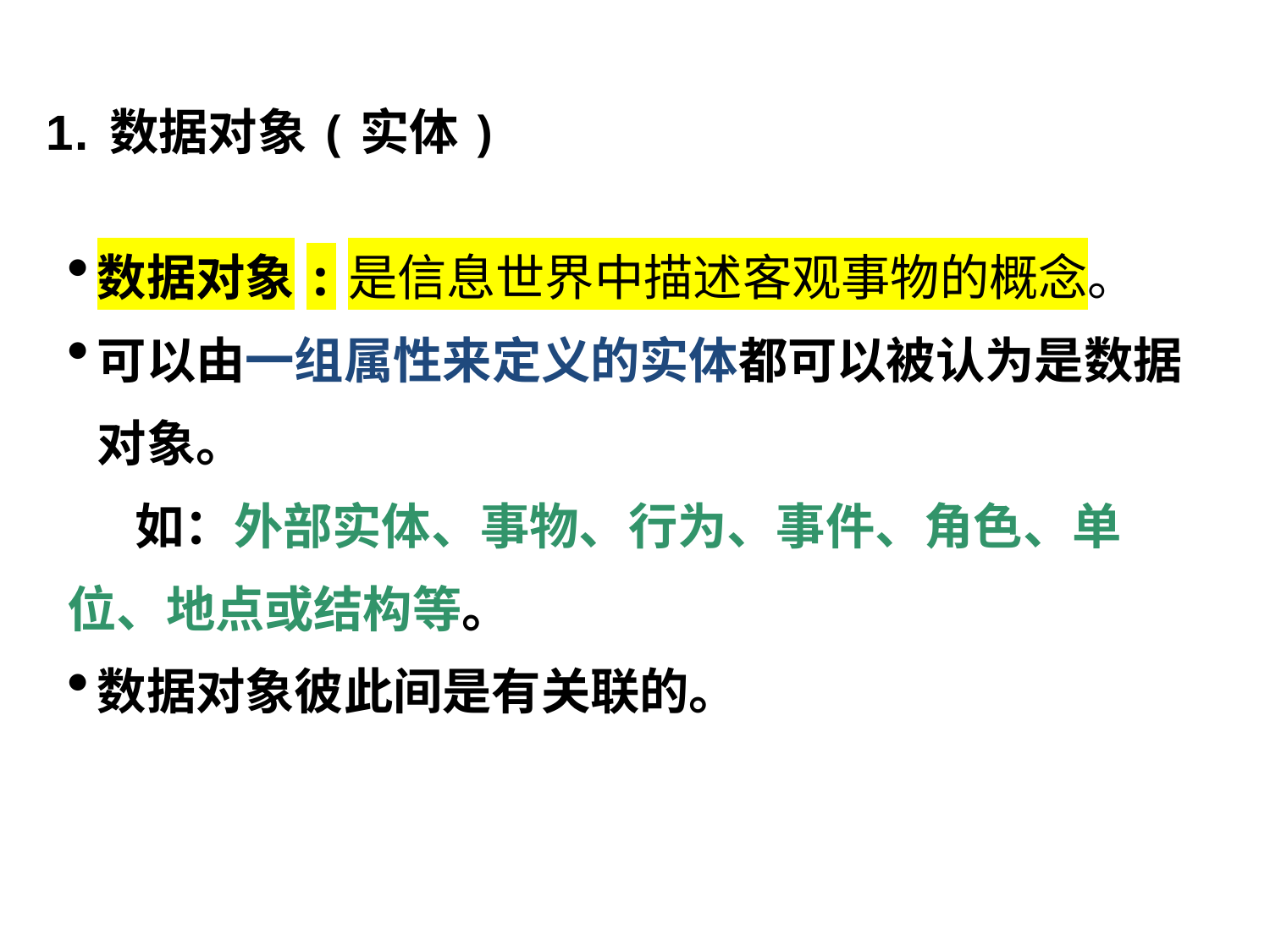

数据对象(实体)
数据对象:是信息世界中描述客观事物的概念。
可以由一组属性来定义的实体都可以被认为是数据对象。
     如：外部实体、事物、行为、事件、角色、单位、地点或结构等。
数据对象彼此间是有关联的。